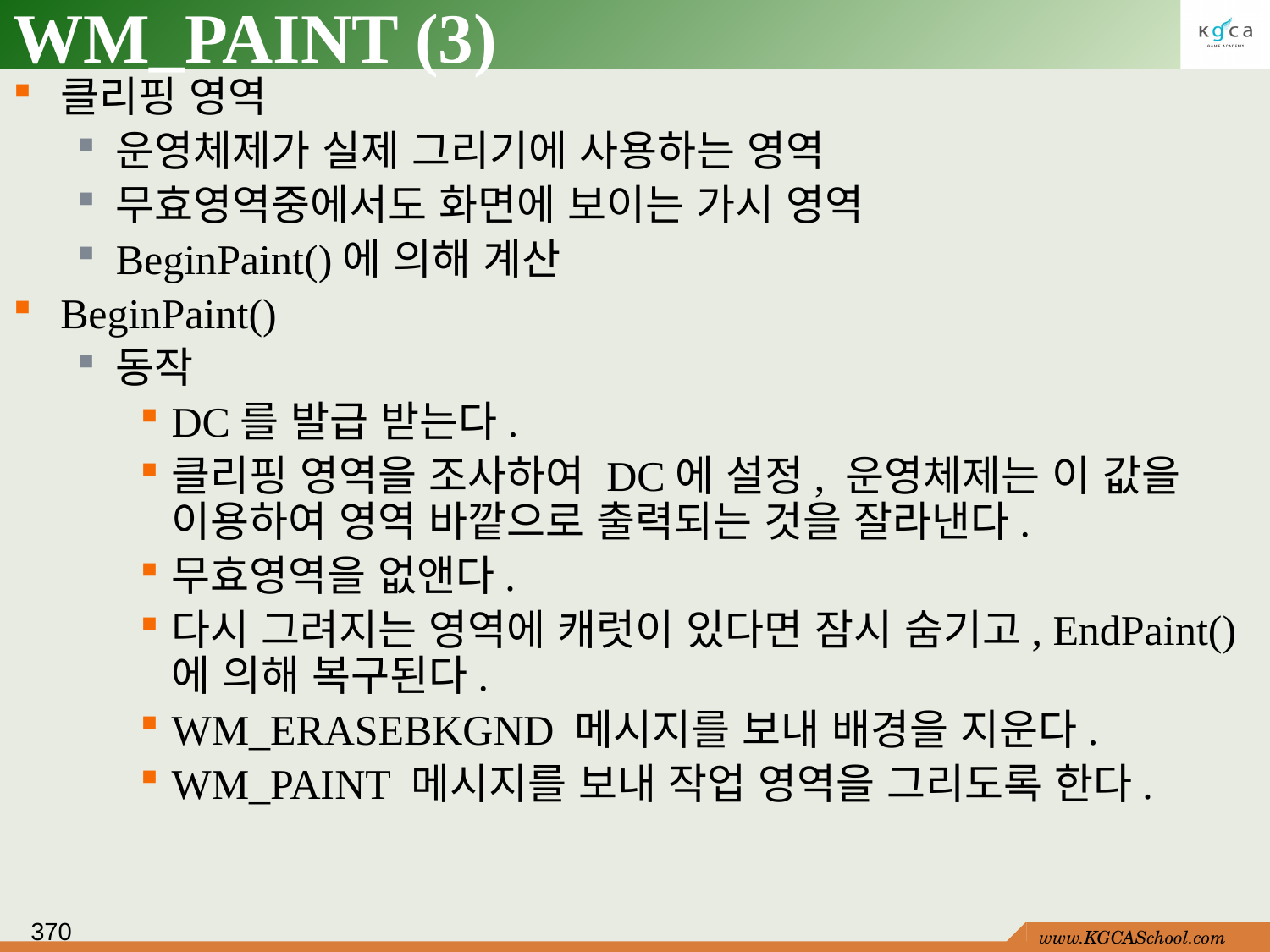

# WM_PAINT (3)
클리핑 영역
운영체제가 실제 그리기에 사용하는 영역
무효영역중에서도 화면에 보이는 가시 영역
BeginPaint()에 의해 계산
BeginPaint()
동작
DC를 발급 받는다.
클리핑 영역을 조사하여 DC에 설정, 운영체제는 이 값을 이용하여 영역 바깥으로 출력되는 것을 잘라낸다.
무효영역을 없앤다.
다시 그려지는 영역에 캐럿이 있다면 잠시 숨기고, EndPaint()에 의해 복구된다.
WM_ERASEBKGND 메시지를 보내 배경을 지운다.
WM_PAINT 메시지를 보내 작업 영역을 그리도록 한다.
370